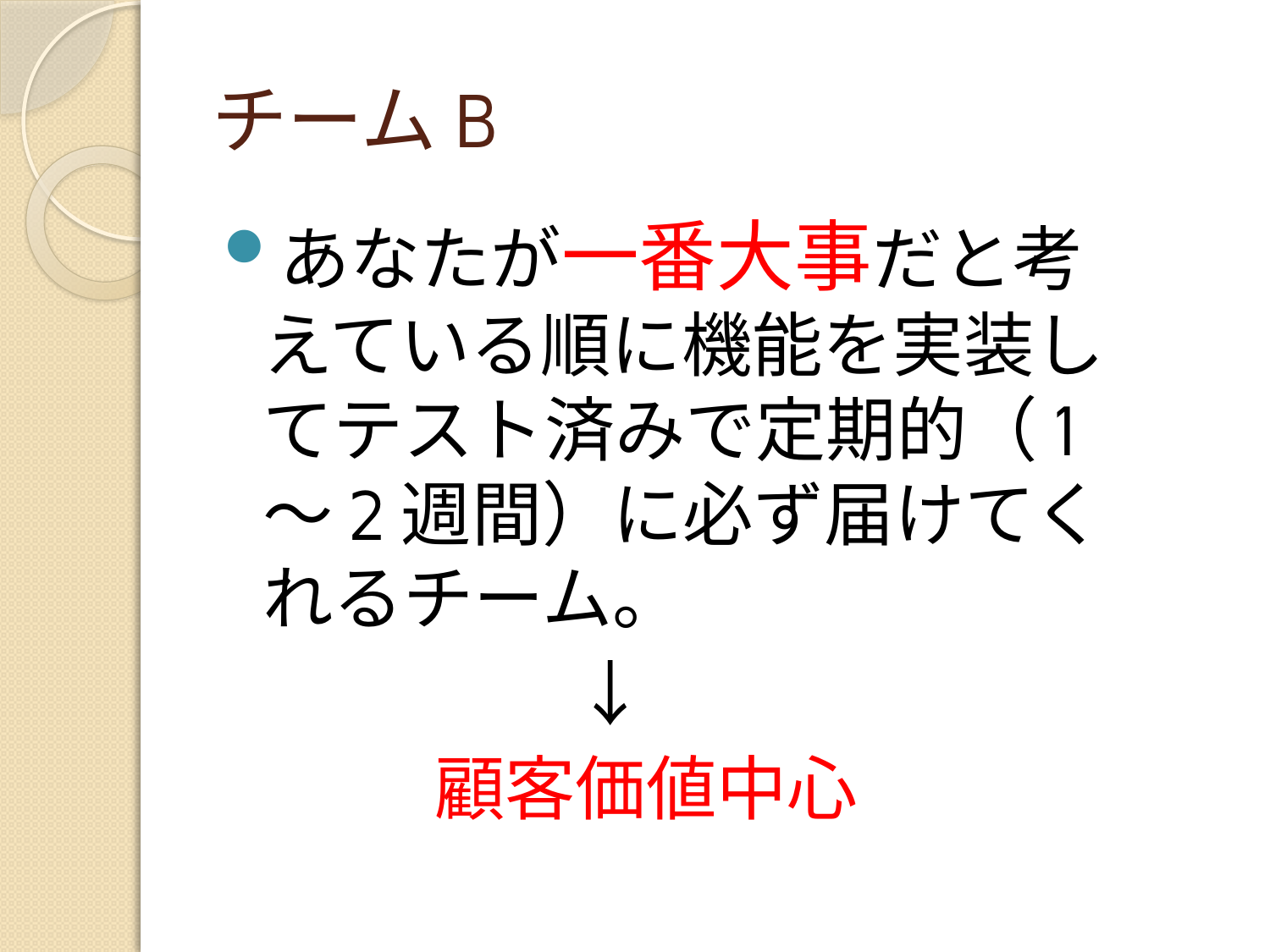

# チームB
あなたが一番大事だと考えている順に機能を実装してテスト済みで定期的（1～2週間）に必ず届けてくれるチーム。
　　　　　↓
　　　顧客価値中心